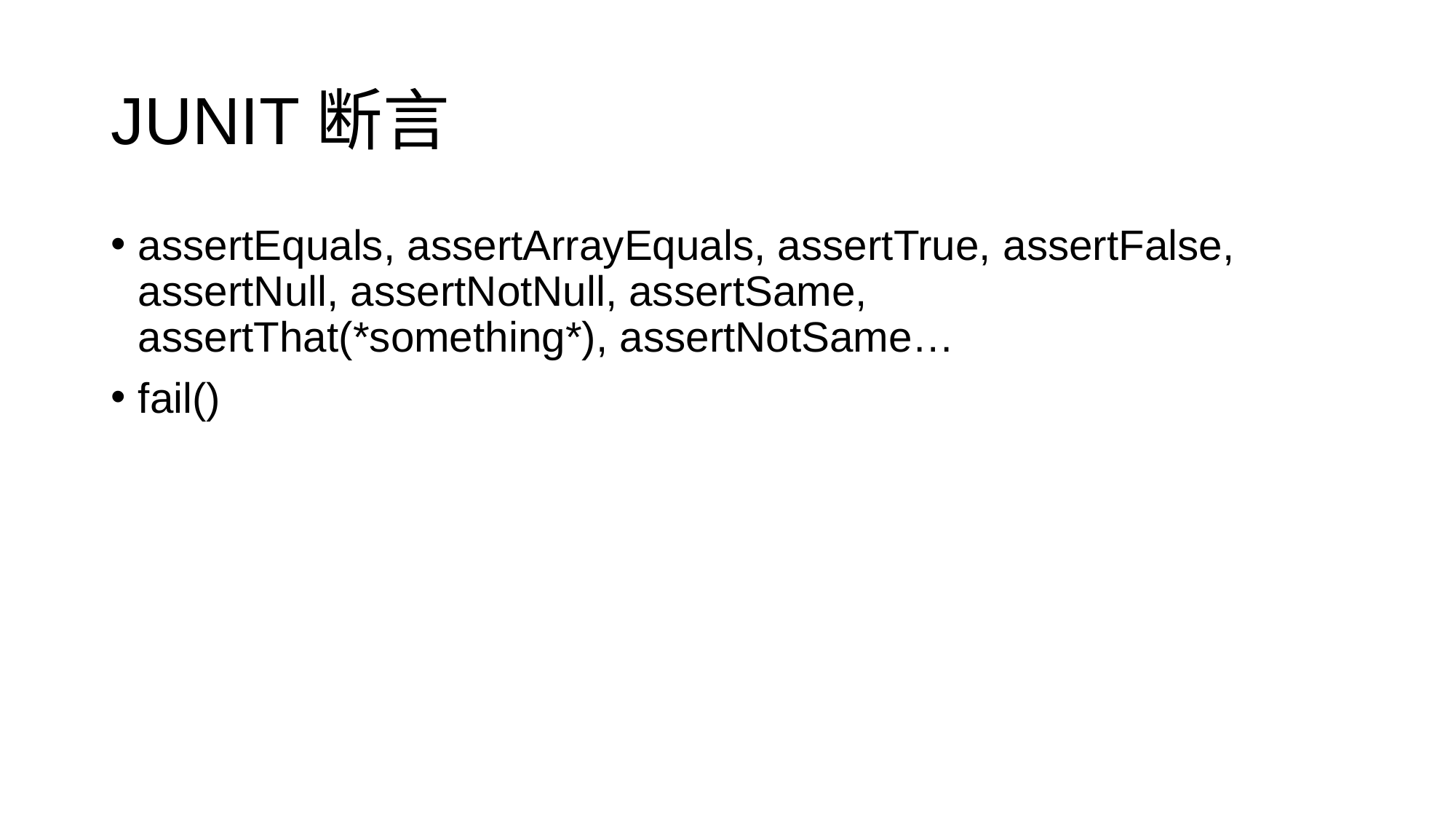

# JUNIT断言
assertEquals, assertArrayEquals, assertTrue, assertFalse, assertNull, assertNotNull, assertSame, assertThat(*something*), assertNotSame…
fail()